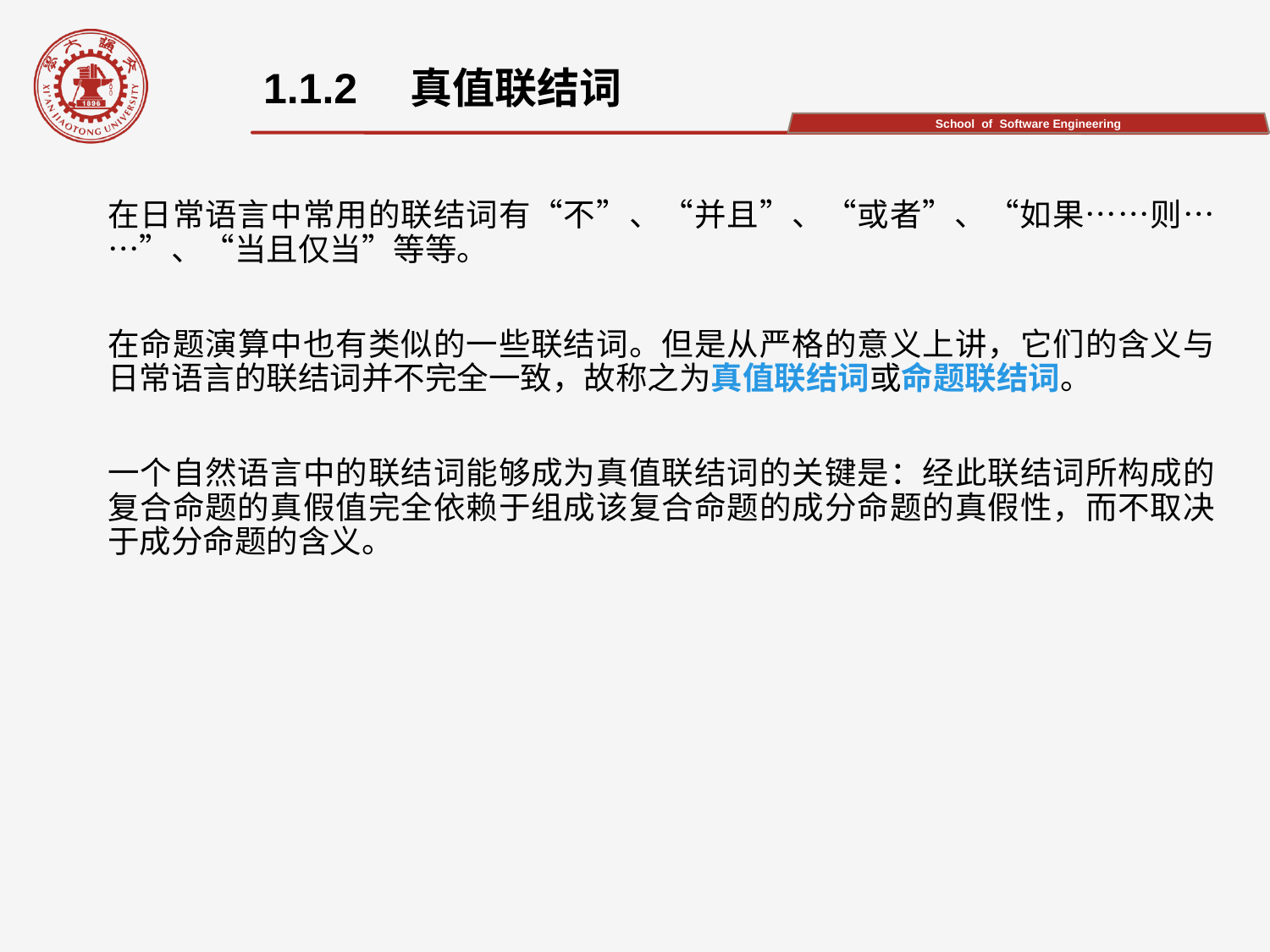

1.1.2　真值联结词
在日常语言中常用的联结词有“不”、“并且”、“或者”、“如果……则……”、“当且仅当”等等。

在命题演算中也有类似的一些联结词。但是从严格的意义上讲，它们的含义与日常语言的联结词并不完全一致，故称之为真值联结词或命题联结词。

一个自然语言中的联结词能够成为真值联结词的关键是：经此联结词所构成的复合命题的真假值完全依赖于组成该复合命题的成分命题的真假性，而不取决于成分命题的含义。